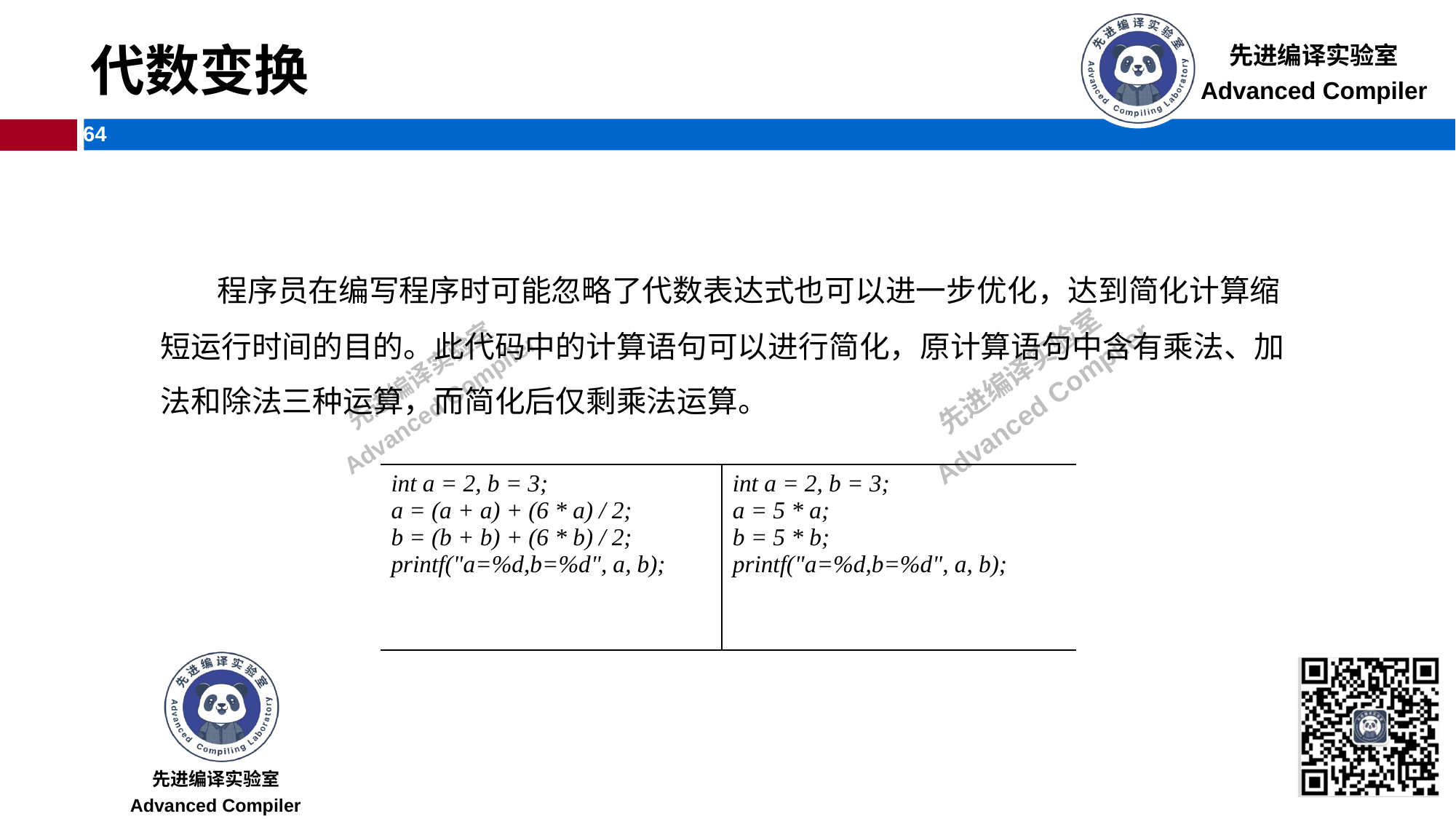

# 代数变换
    程序员在编写程序时可能忽略了代数表达式也可以进一步优化，达到简化计算缩短运行时间的目的。此代码中的计算语句可以进行简化，原计算语句中含有乘法、加法和除法三种运算，而简化后仅剩乘法运算。
| int a = 2, b = 3; a = (a + a) + (6 \* a) / 2; b = (b + b) + (6 \* b) / 2; printf("a=%d,b=%d", a, b); | int a = 2, b = 3; a = 5 \* a; b = 5 \* b; printf("a=%d,b=%d", a, b); |
| --- | --- |